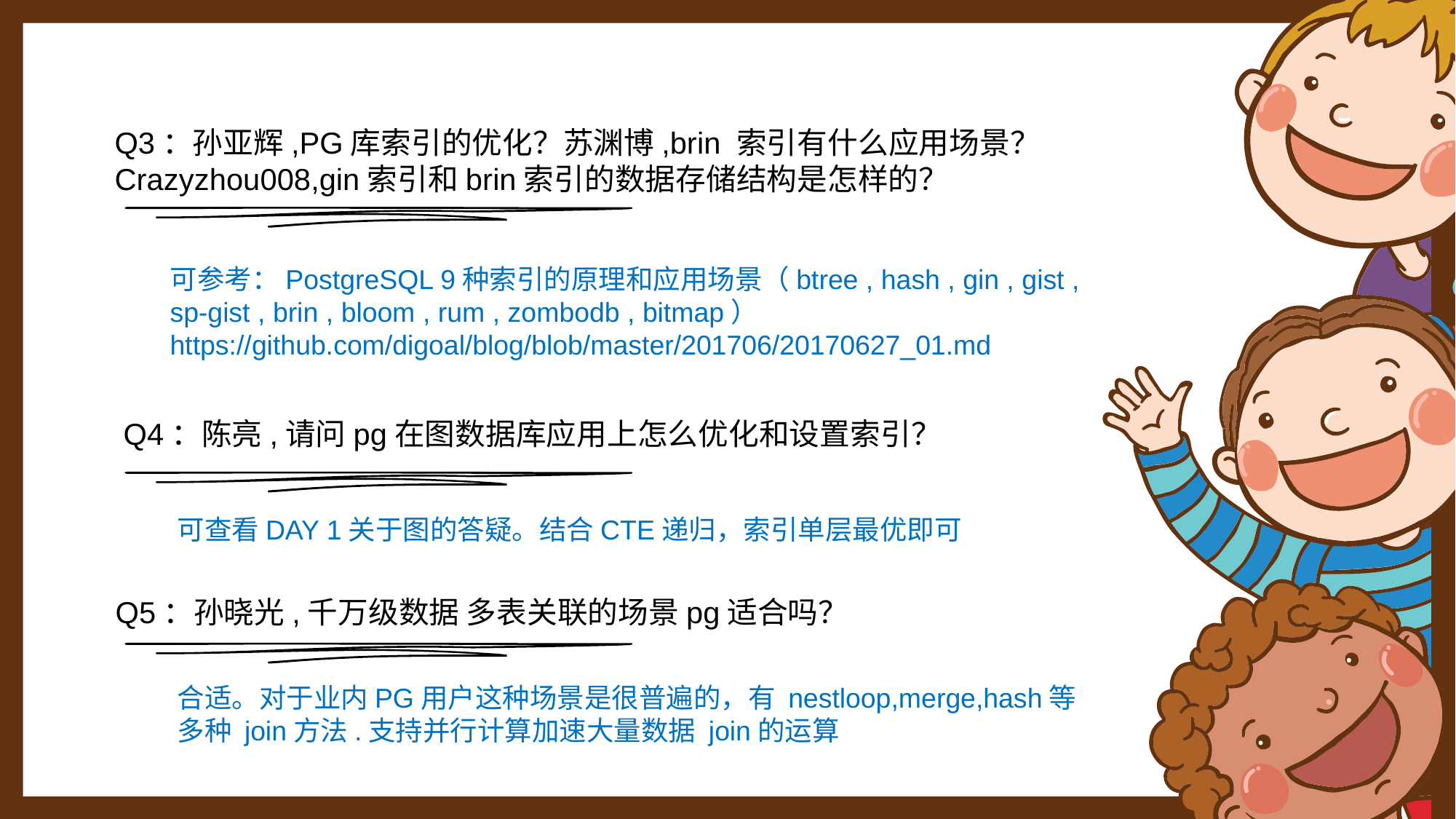

Q3：孙亚辉,PG库索引的优化？苏渊博,brin 索引有什么应用场景？Crazyzhou008,gin索引和brin索引的数据存储结构是怎样的？

可参考：PostgreSQL 9种索引的原理和应用场景（btree , hash , gin , gist , sp-gist , brin , bloom , rum , zombodb , bitmap）
https://github.com/digoal/blog/blob/master/201706/20170627_01.md
Q4：陈亮,请问pg在图数据库应用上怎么优化和设置索引？

可查看DAY 1关于图的答疑。结合CTE递归，索引单层最优即可
Q5：孙晓光,千万级数据 多表关联的场景pg适合吗？

合适。对于业内PG用户这种场景是很普遍的，有 nestloop,merge,hash等多种 join方法.支持并行计算加速大量数据 join的运算